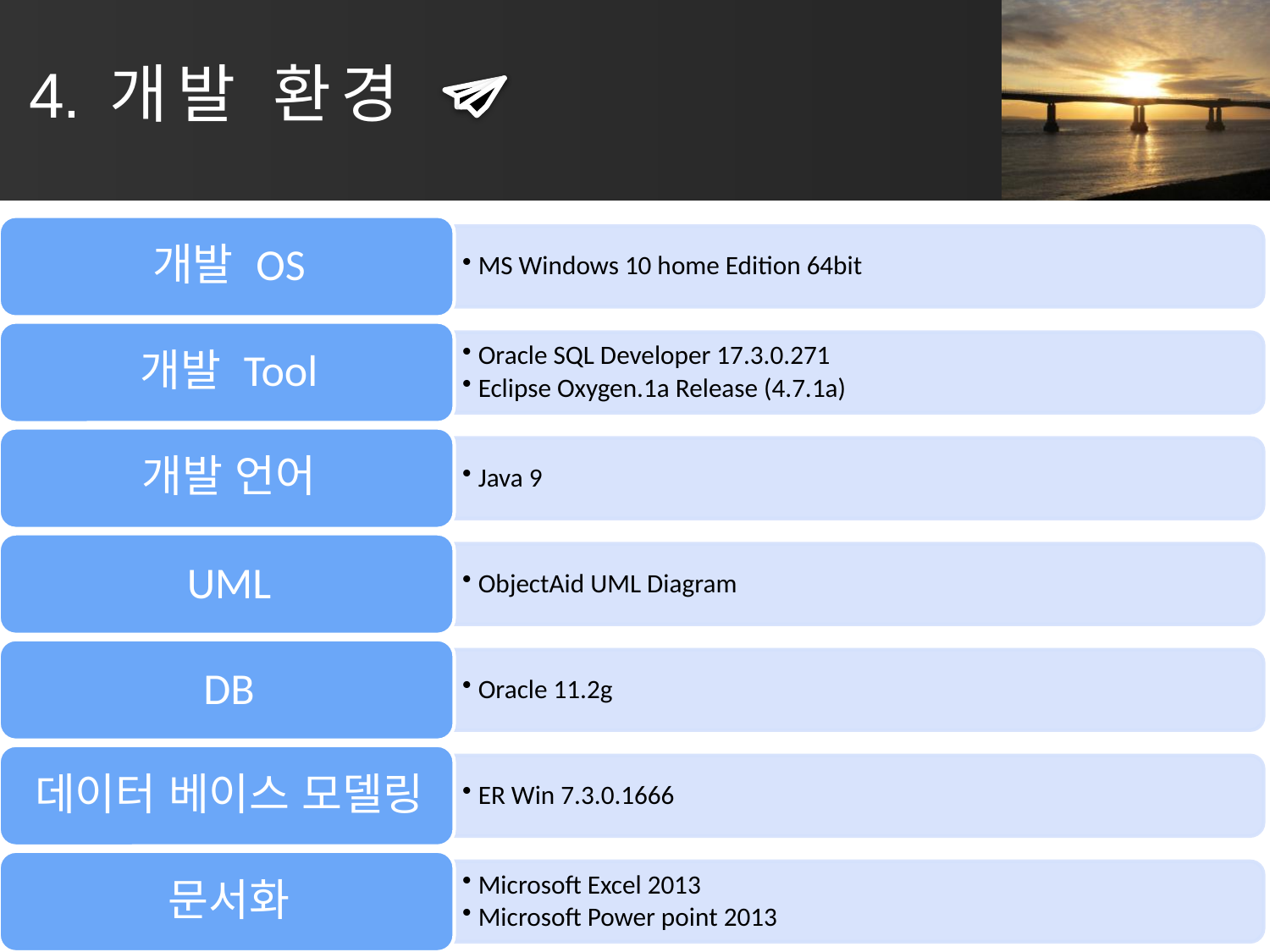

개발 환경
4.

MS Windows 10 home Edition 64bit
개발 OS
Oracle SQL Developer 17.3.0.271
Eclipse Oxygen.1a Release (4.7.1a)
개발 Tool
Java 9
개발 언어
ObjectAid UML Diagram
UML
Oracle 11.2g
DB
ER Win 7.3.0.1666
데이터 베이스 모델링
Microsoft Excel 2013
Microsoft Power point 2013
문서화